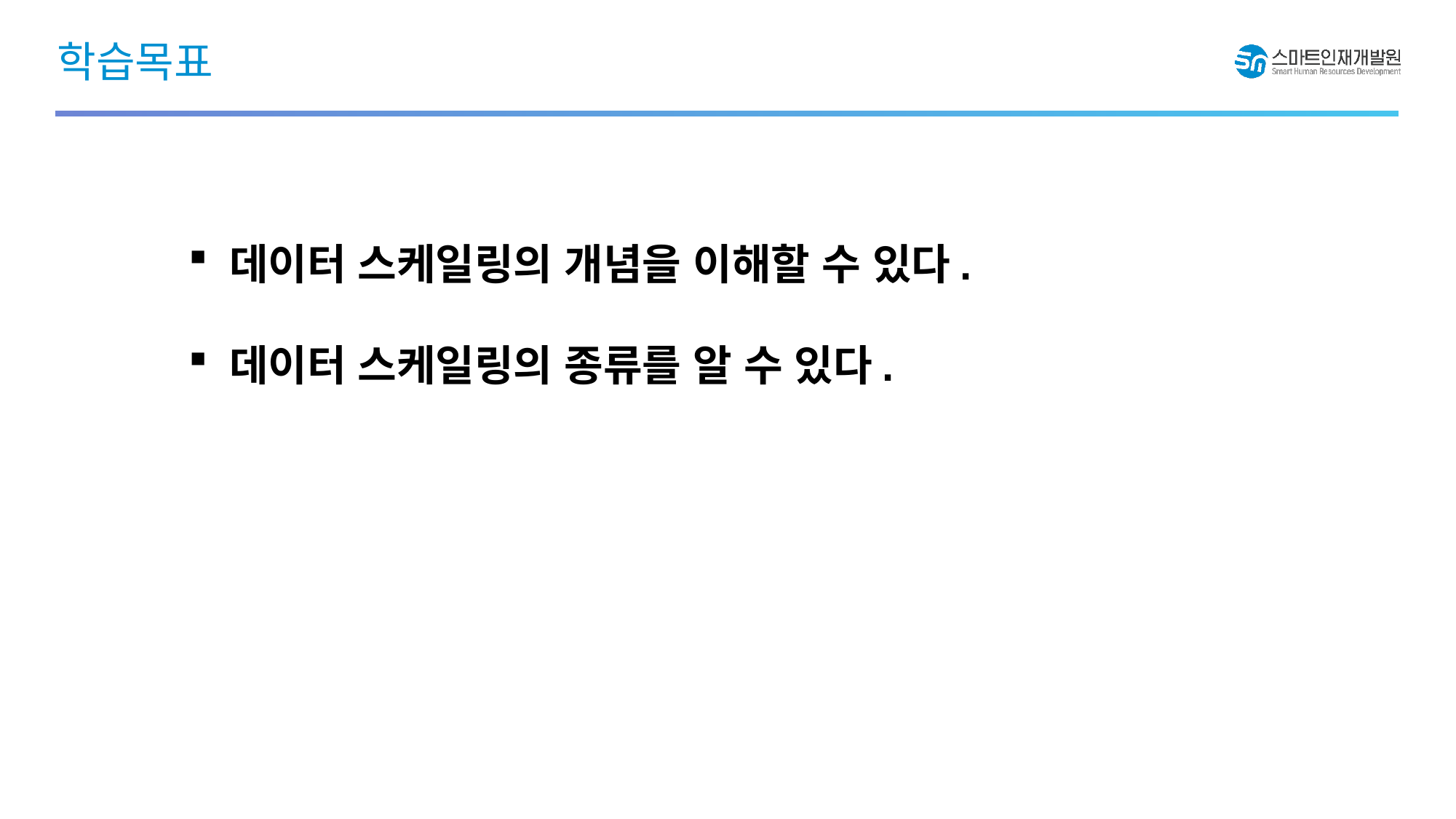

# 학습목표
데이터 스케일링의 개념을 이해할 수 있다.
데이터 스케일링의 종류를 알 수 있다.